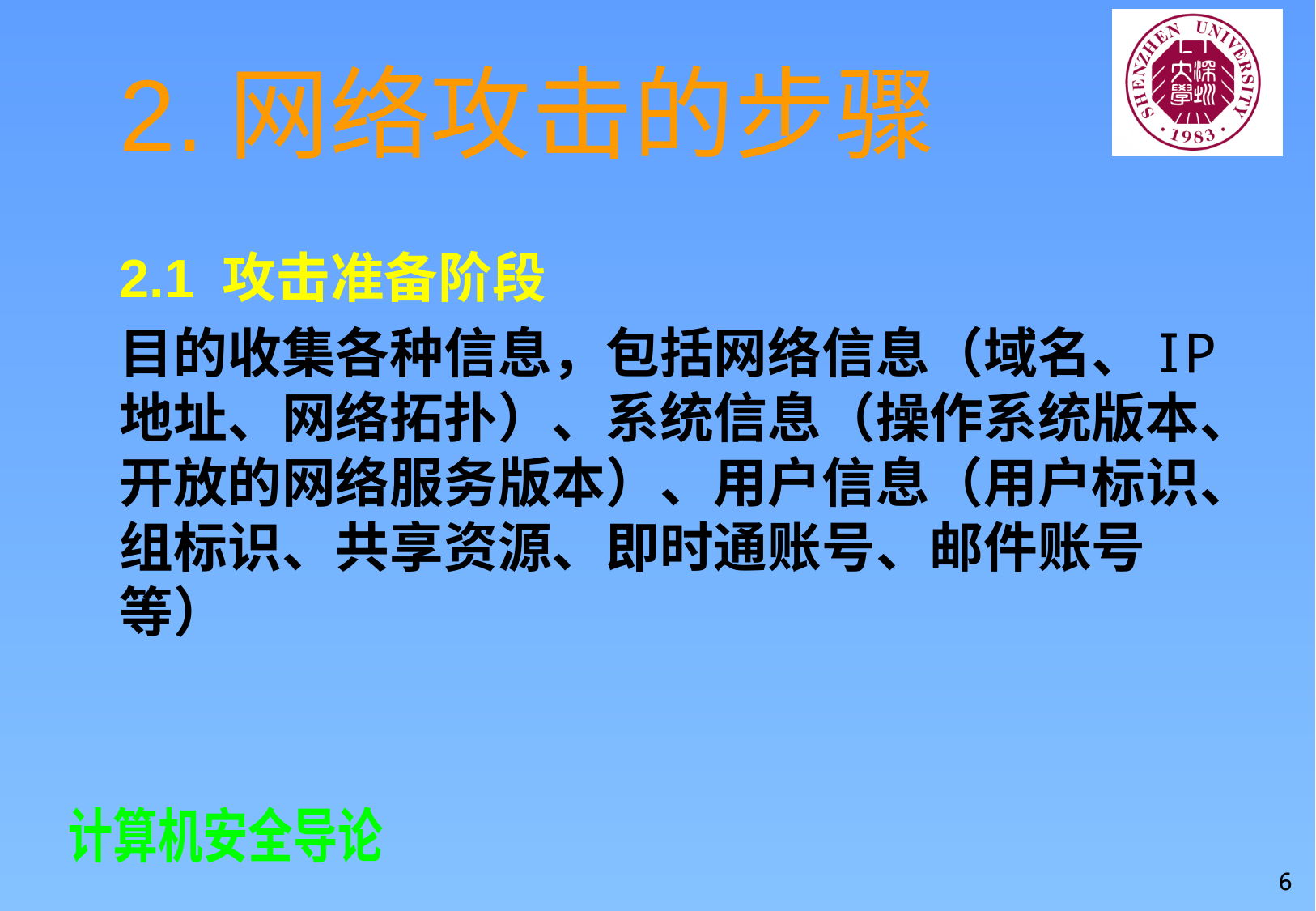

# 2.网络攻击的步骤
2.1 攻击准备阶段
目的收集各种信息，包括网络信息（域名、IP地址、网络拓扑）、系统信息（操作系统版本、开放的网络服务版本）、用户信息（用户标识、组标识、共享资源、即时通账号、邮件账号等）

6